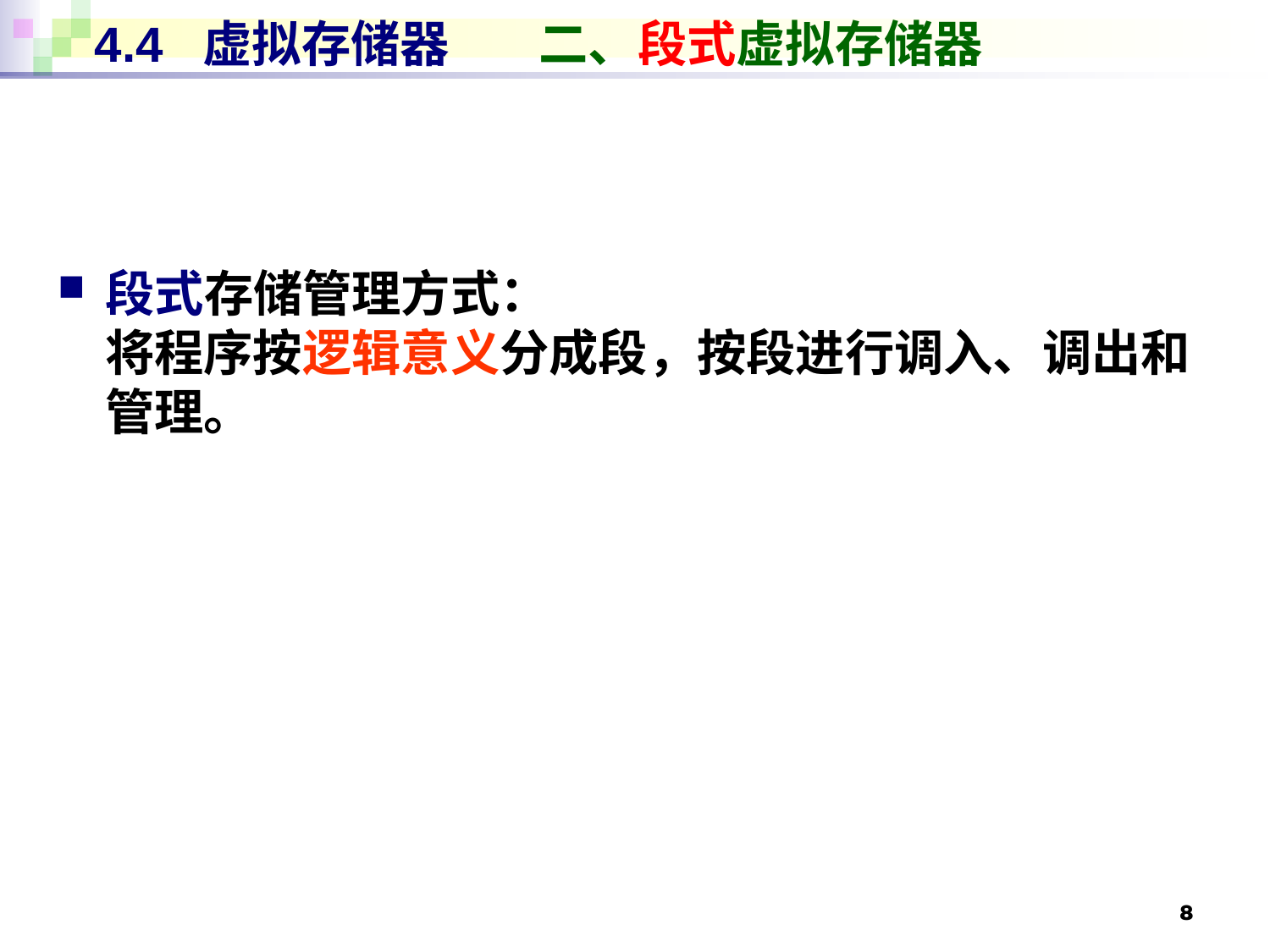

# 4.4  虚拟存储器        二、段式虚拟存储器
段式存储管理方式：
将程序按逻辑意义分成段，按段进行调入、调出和管理。
8